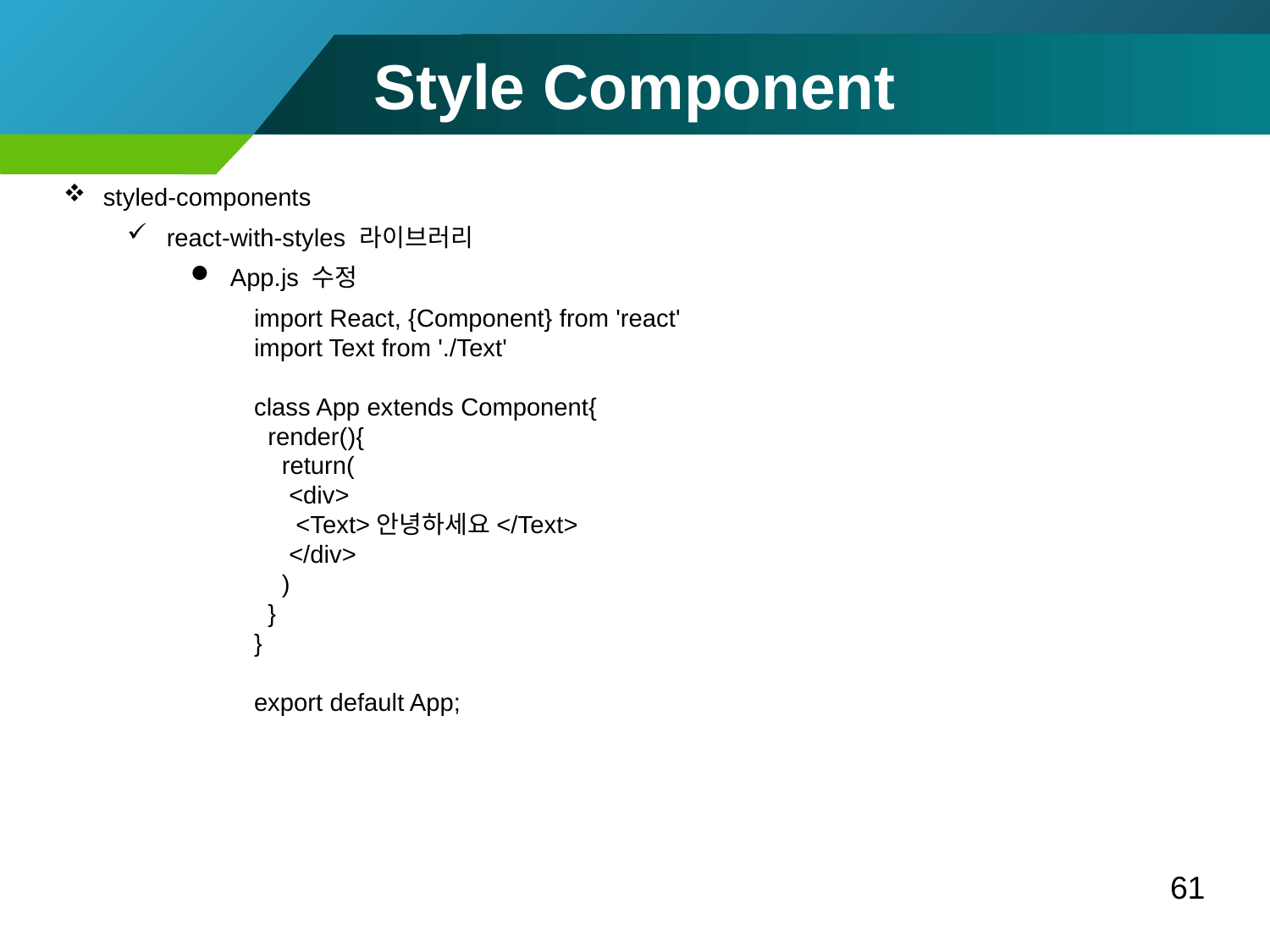

Style Component
styled-components
react-with-styles 라이브러리
App.js 수정
import React, {Component} from 'react'
import Text from './Text'

class App extends Component{
  render(){
    return(
     <div>
      <Text>안녕하세요</Text>
     </div>
    )
  }
}

export default App;
61